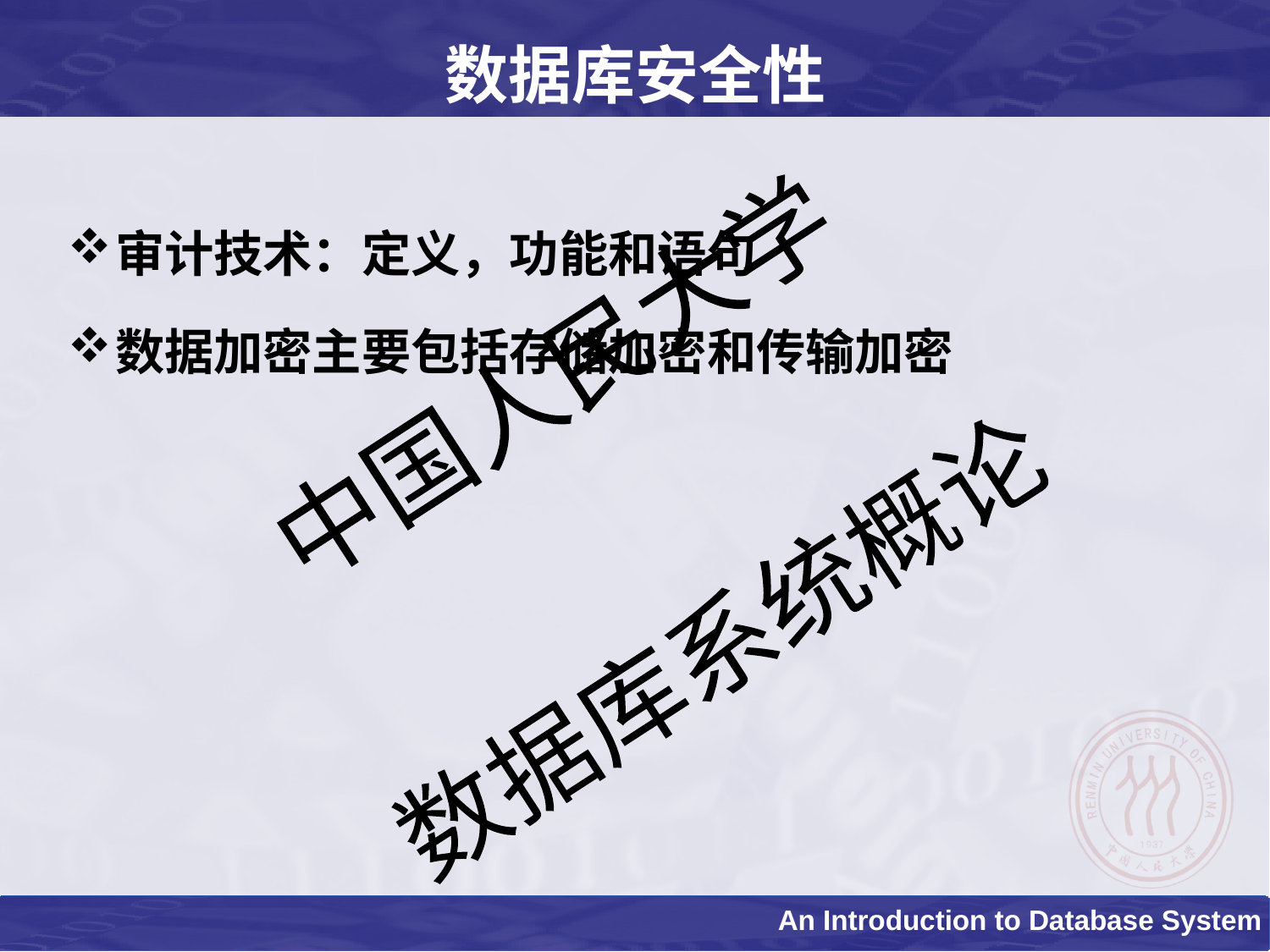

数据库安全性
审计技术：定义，功能和语句
数据加密主要包括存储加密和传输加密